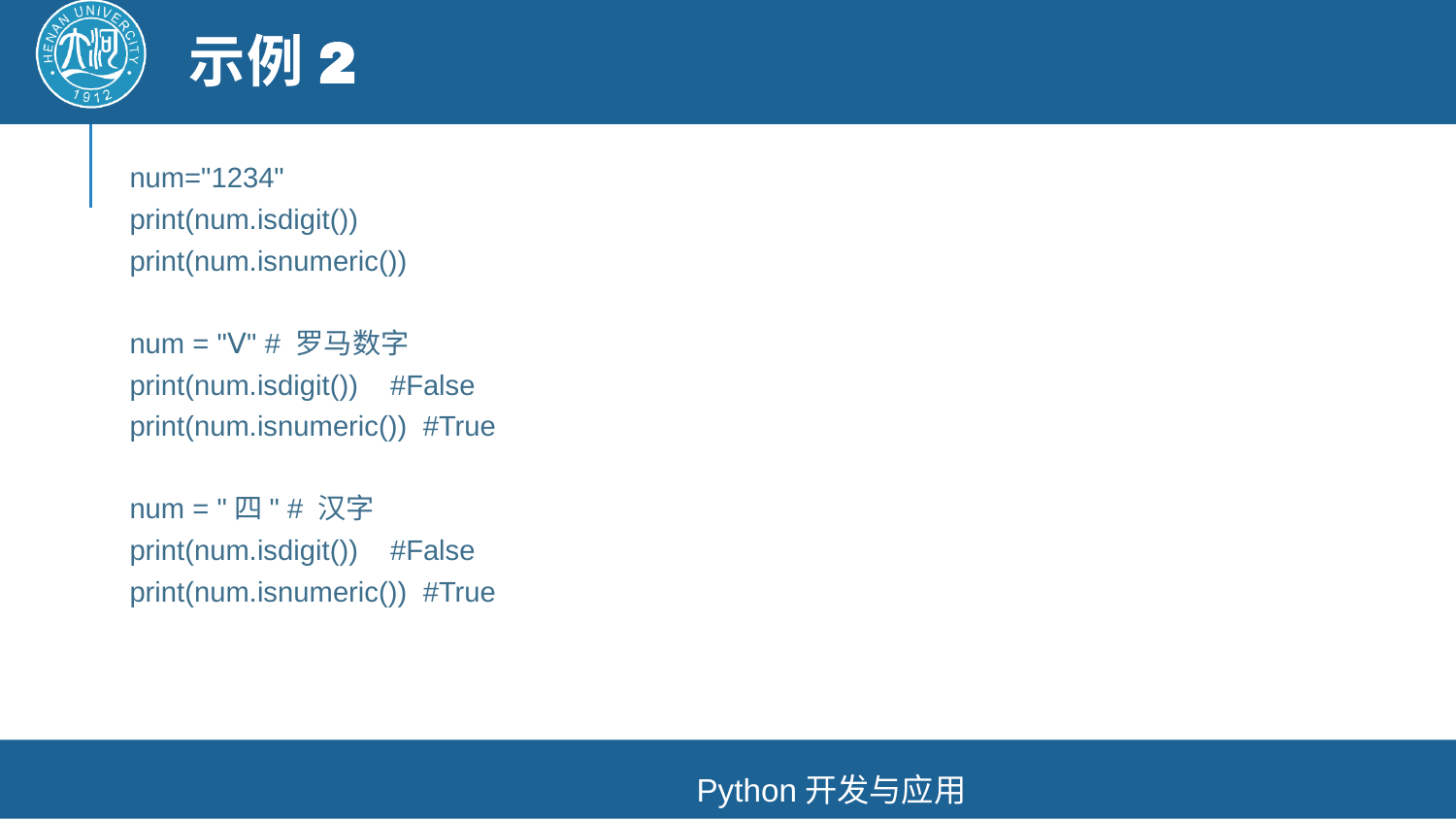

# 示例2
num="1234"
print(num.isdigit())
print(num.isnumeric())

num = "Ⅴ" # 罗马数字
print(num.isdigit())    #False
print(num.isnumeric())  #True

num = "四" # 汉字
print(num.isdigit())    #False
print(num.isnumeric())  #True

Python开发与应用
30